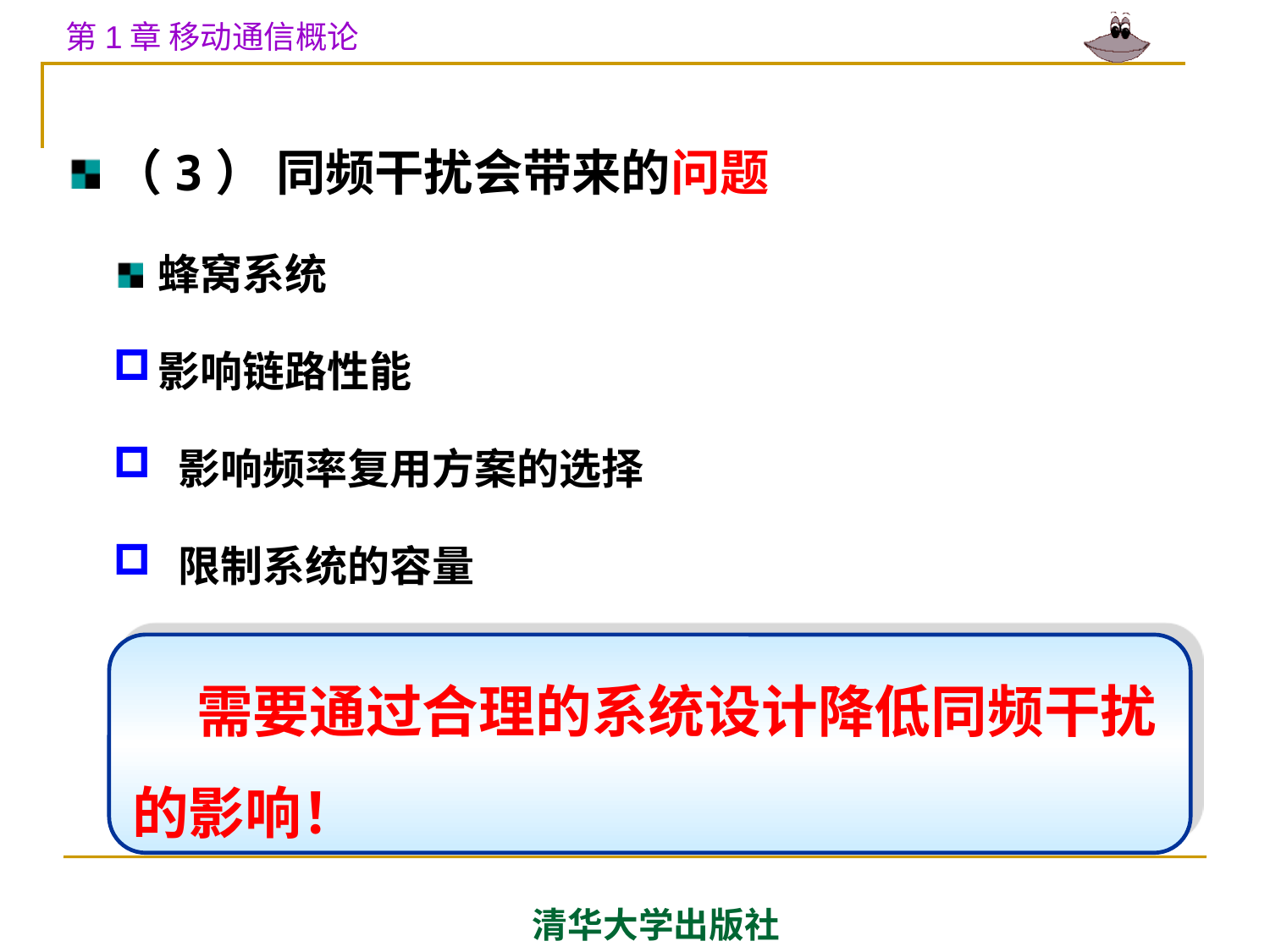

（3） 同频干扰会带来的问题
蜂窝系统
影响链路性能
 影响频率复用方案的选择
 限制系统的容量
    需要通过合理的系统设计降低同频干扰的影响！